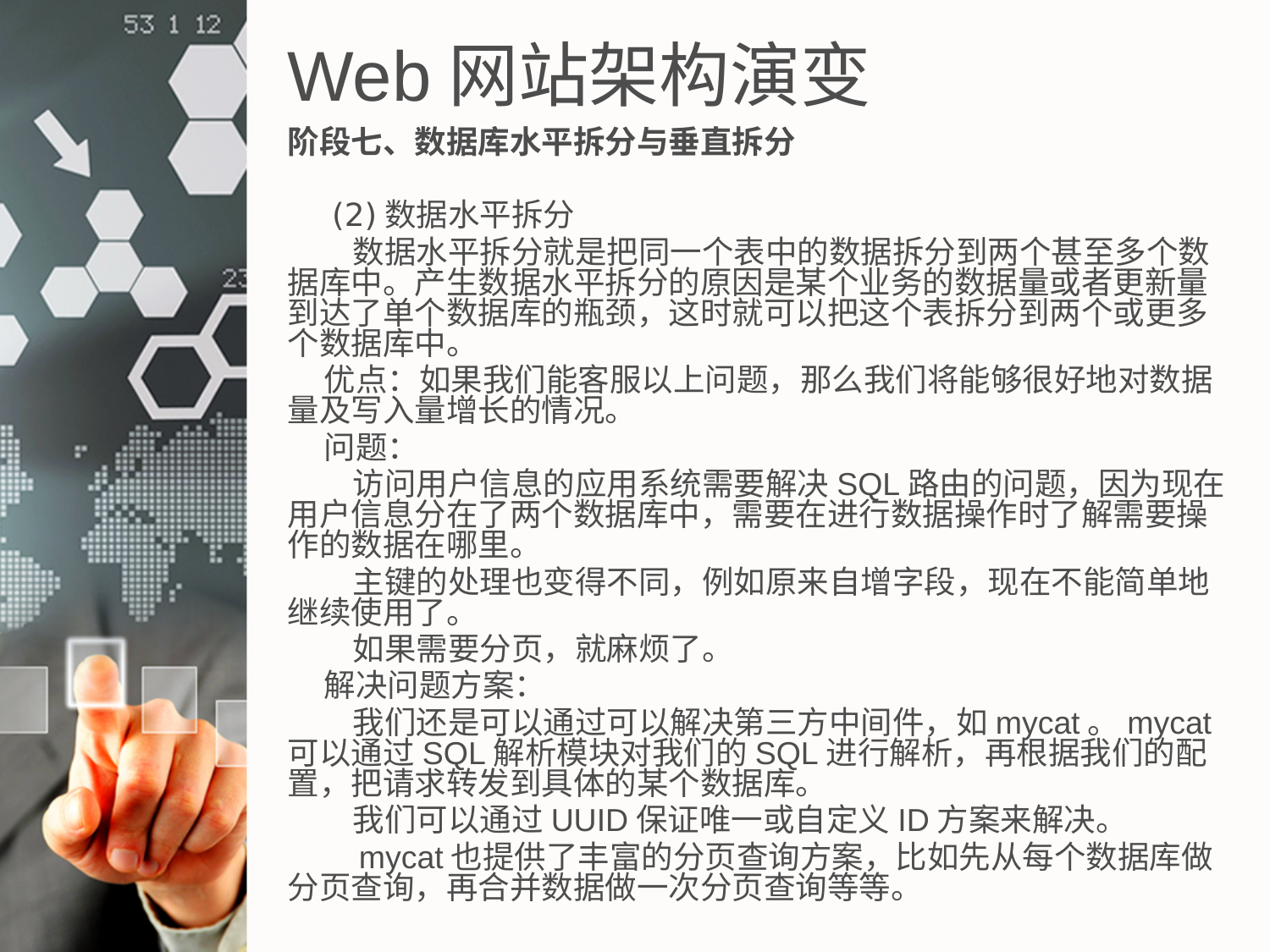

PPT模板下载：www.1ppt.com/moban/     行业PPT模板：www.1ppt.com/hangye/
节日PPT模板：www.1ppt.com/jieri/           PPT素材下载：www.1ppt.com/sucai/
PPT背景图片：www.1ppt.com/beijing/      PPT图表下载：www.1ppt.com/tubiao/
优秀PPT下载：www.1ppt.com/xiazai/        PPT教程： www.1ppt.com/powerpoint/
Word教程： www.1ppt.com/word/              Excel教程：www.1ppt.com/excel/
资料下载：www.1ppt.com/ziliao/                PPT课件下载：www.1ppt.com/kejian/
范文下载：www.1ppt.com/fanwen/             试卷下载：www.1ppt.com/shiti/
教案下载：www.1ppt.com/jiaoan/        PPT论坛：www.1ppt.cn

# Web网站架构演变
阶段七、数据库水平拆分与垂直拆分

    (2)数据水平拆分
        数据水平拆分就是把同一个表中的数据拆分到两个甚至多个数据库中。产生数据水平拆分的原因是某个业务的数据量或者更新量到达了单个数据库的瓶颈，这时就可以把这个表拆分到两个或更多个数据库中。
    优点：如果我们能客服以上问题，那么我们将能够很好地对数据量及写入量增长的情况。
    问题：
        访问用户信息的应用系统需要解决SQL路由的问题，因为现在用户信息分在了两个数据库中，需要在进行数据操作时了解需要操作的数据在哪里。
        主键的处理也变得不同，例如原来自增字段，现在不能简单地继续使用了。
        如果需要分页，就麻烦了。
    解决问题方案：
        我们还是可以通过可以解决第三方中间件，如mycat。mycat可以通过SQL解析模块对我们的SQL进行解析，再根据我们的配置，把请求转发到具体的某个数据库。
        我们可以通过UUID保证唯一或自定义ID方案来解决。
        mycat也提供了丰富的分页查询方案，比如先从每个数据库做分页查询，再合并数据做一次分页查询等等。